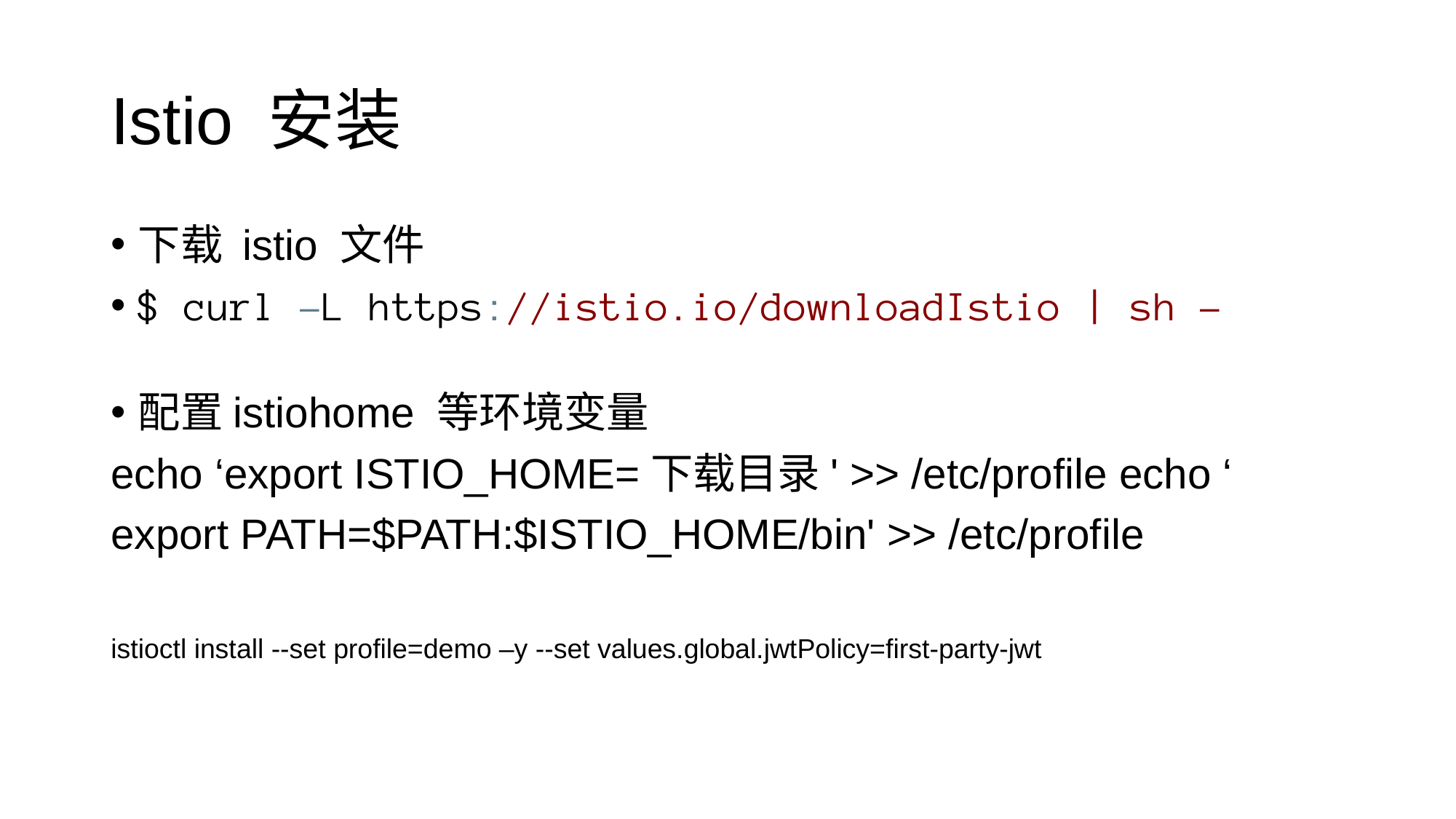

# Istio 安装
下载 istio 文件
$ curl -L https://istio.io/downloadIstio | sh -
配置istiohome 等环境变量
echo ‘export ISTIO_HOME=下载目录' >> /etc/profile echo ‘
export PATH=$PATH:$ISTIO_HOME/bin' >> /etc/profile

istioctl install --set profile=demo –y --set values.global.jwtPolicy=first-party-jwt